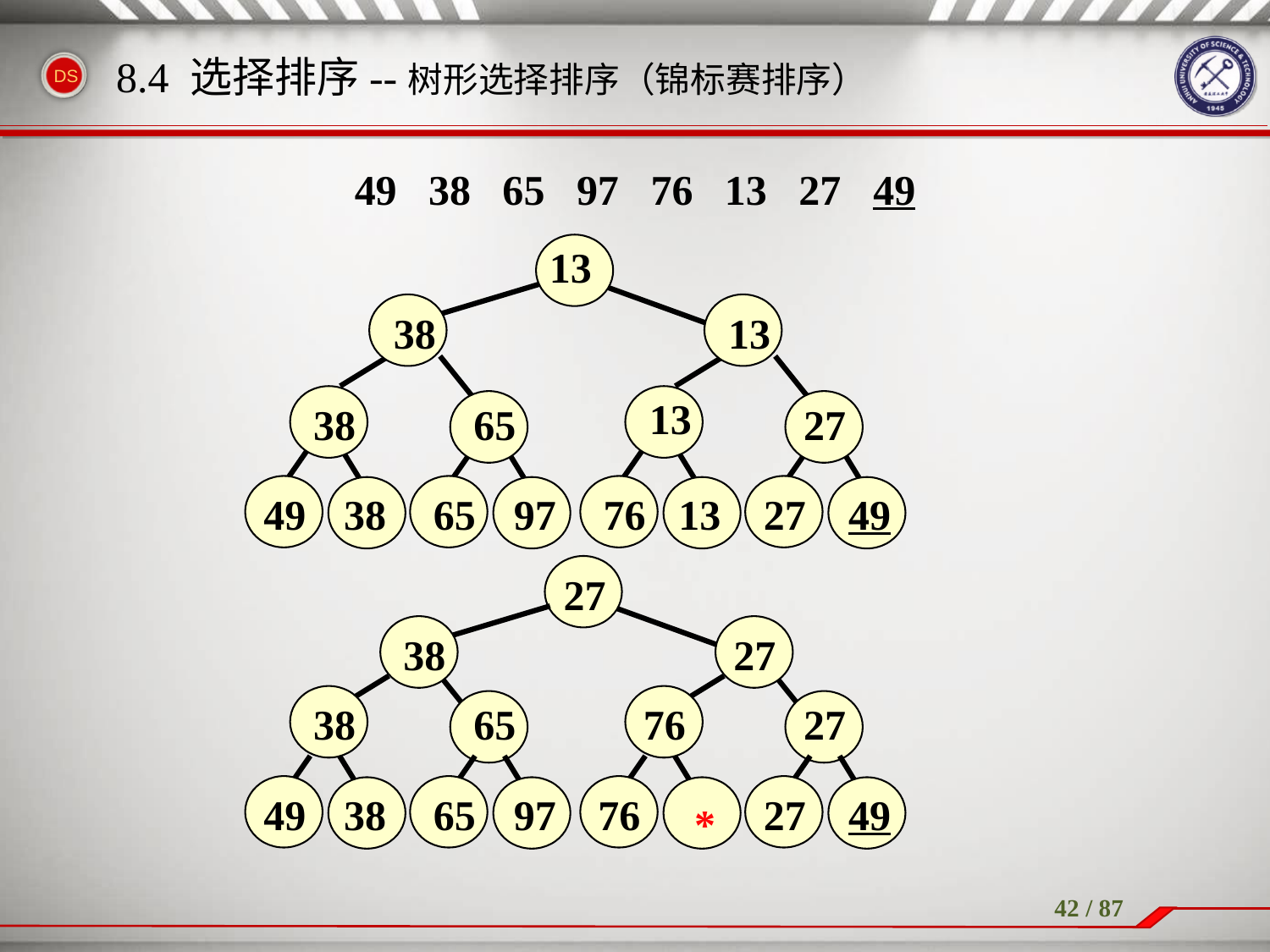

49   38   65   97   76   13   27   49

8.4 选择排序--树形选择排序（锦标赛排序）
13

 38

13

13

 38
 65
 27

 49
 38
 65
 97
76
13
 27
49

 27

 38

 27

 38

 65

 76
 27

 49

 65

76

 27

 38

 97

 *

49